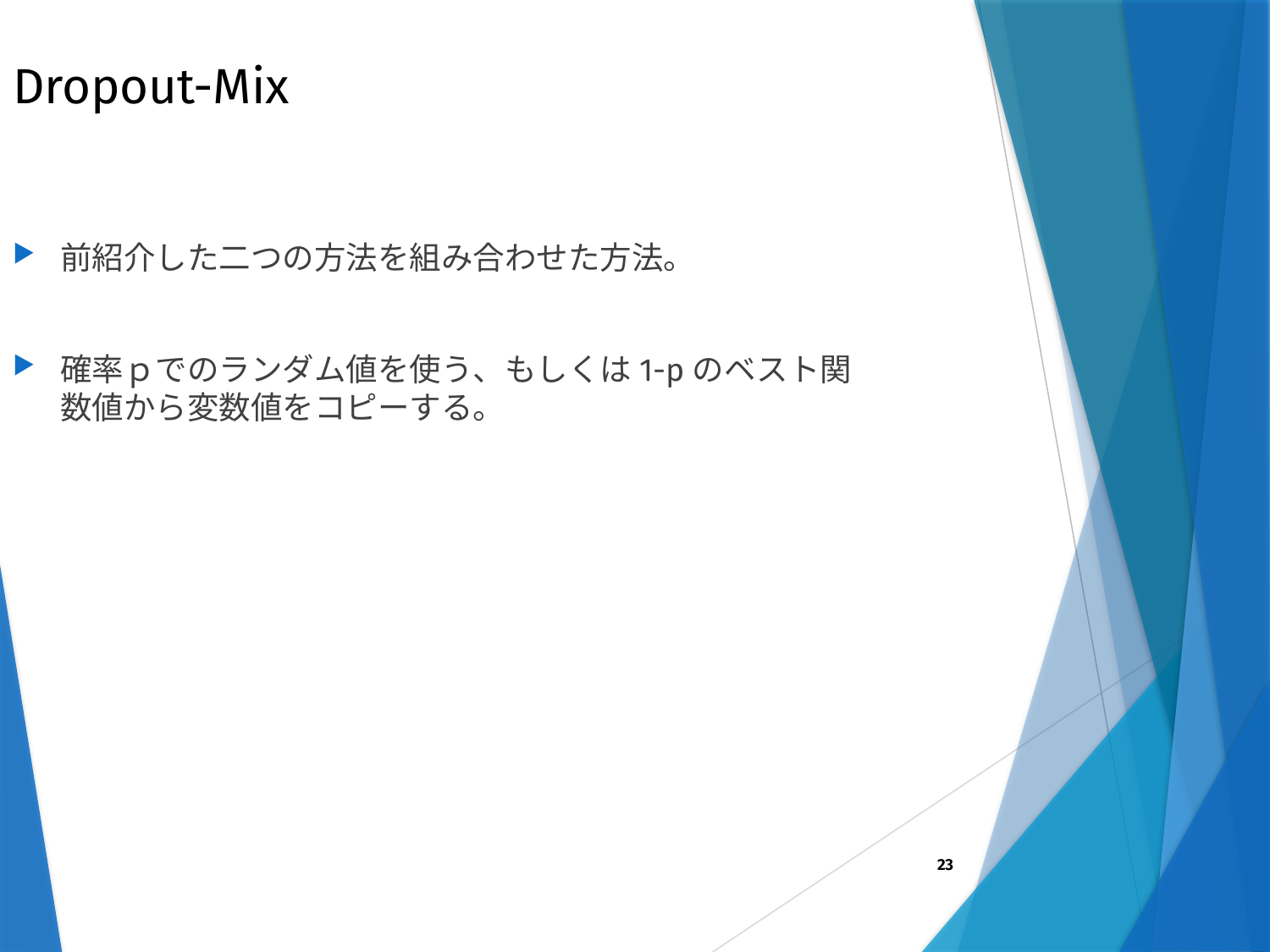

# Dropout-Mix
前紹介した二つの方法を組み合わせた方法。

確率ｐでのランダム値を使う、もしくは1-pのベスト関数値から変数値をコピーする。
23